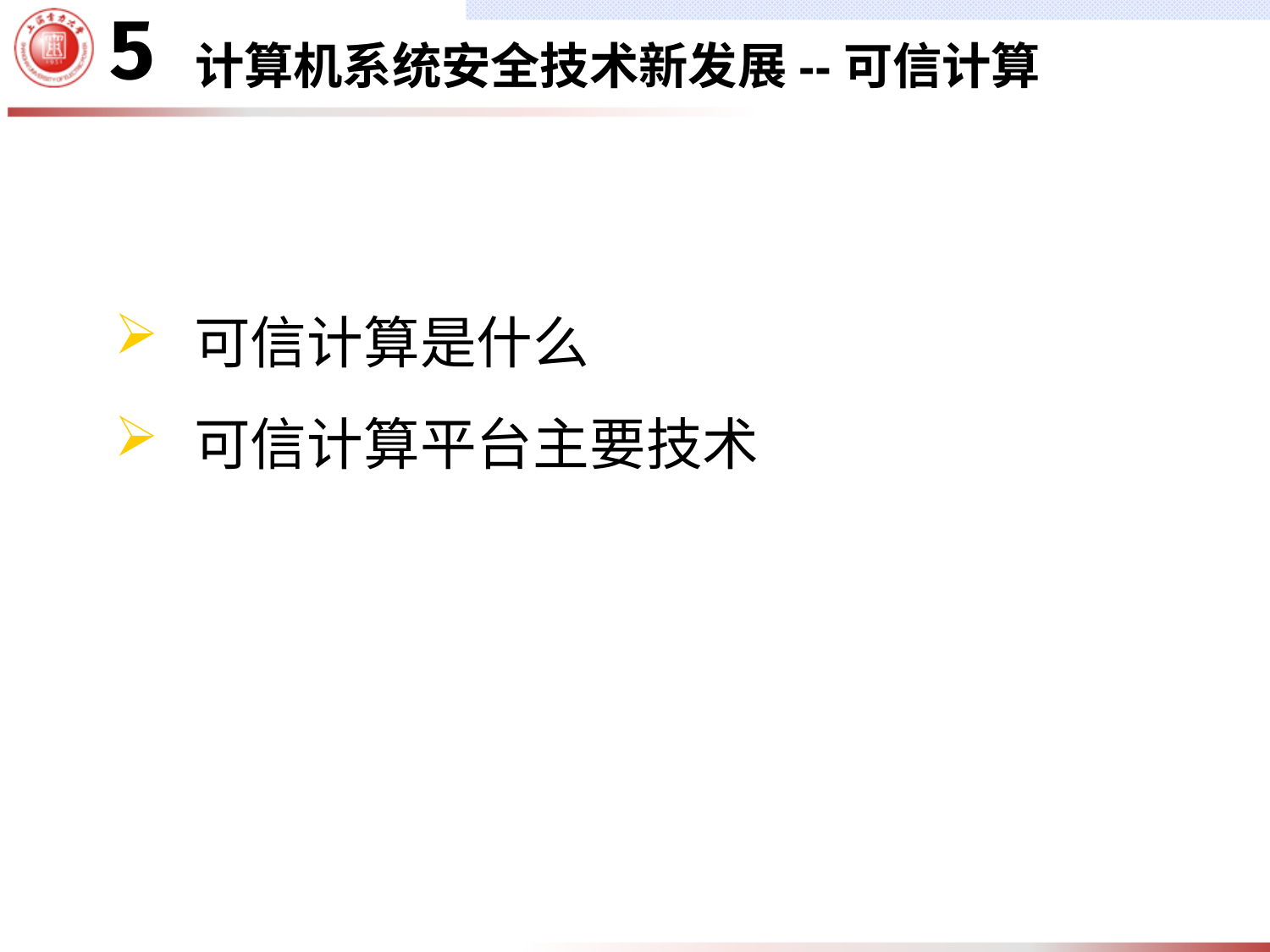

5
计算机系统安全技术新发展--可信计算
可信计算是什么
可信计算平台主要技术